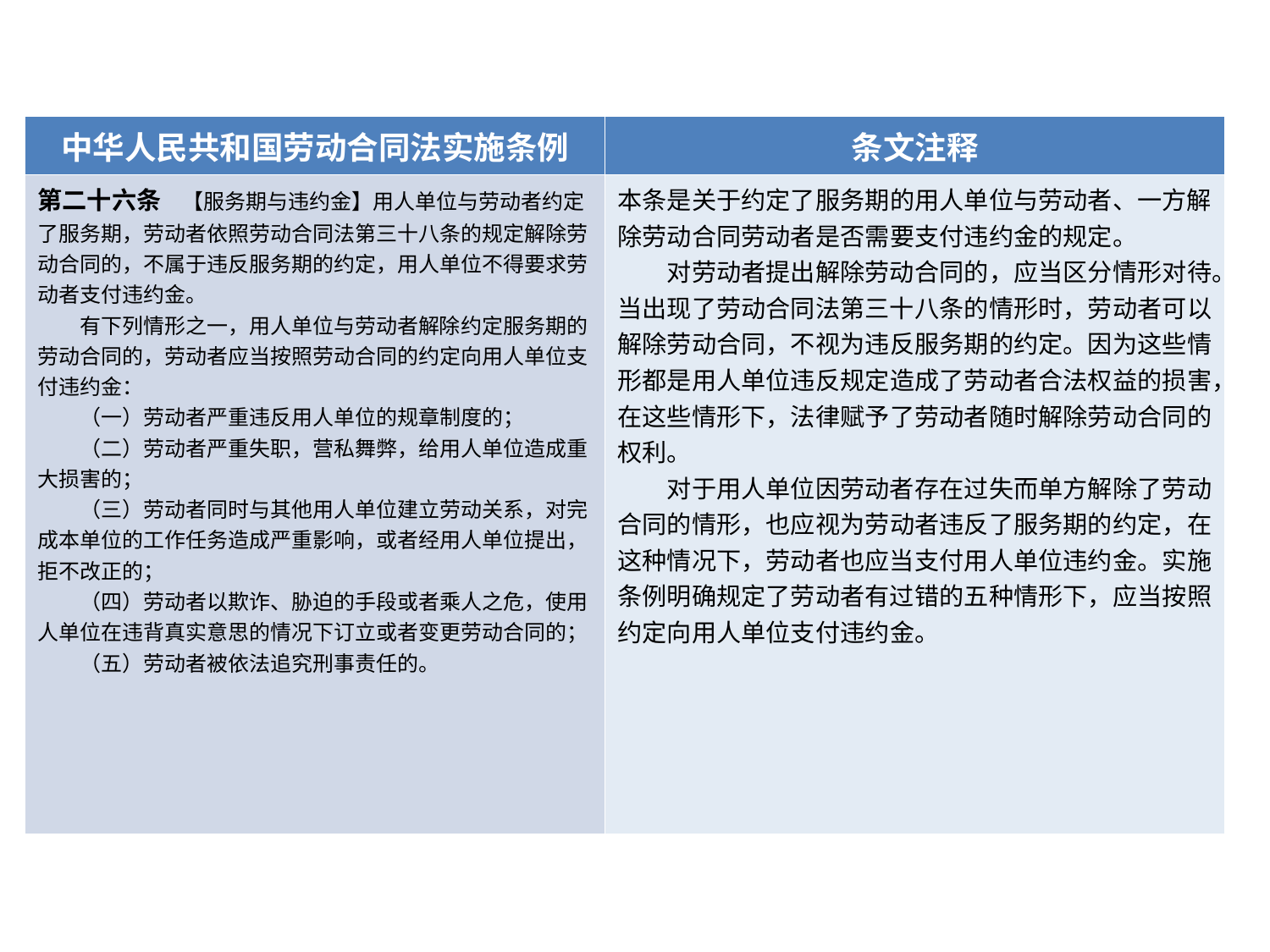

| 中华人民共和国劳动合同法实施条例 | 条文注释 |
| --- | --- |
| 第二十六条　【服务期与违约金】用人单位与劳动者约定了服务期，劳动者依照劳动合同法第三十八条的规定解除劳动合同的，不属于违反服务期的约定，用人单位不得要求劳动者支付违约金。 　　有下列情形之一，用人单位与劳动者解除约定服务期的劳动合同的，劳动者应当按照劳动合同的约定向用人单位支付违约金： 　　（一）劳动者严重违反用人单位的规章制度的； 　　（二）劳动者严重失职，营私舞弊，给用人单位造成重大损害的； 　　（三）劳动者同时与其他用人单位建立劳动关系，对完成本单位的工作任务造成严重影响，或者经用人单位提出，拒不改正的； 　　（四）劳动者以欺诈、胁迫的手段或者乘人之危，使用人单位在违背真实意思的情况下订立或者变更劳动合同的； 　　（五）劳动者被依法追究刑事责任的。 | 本条是关于约定了服务期的用人单位与劳动者、一方解除劳动合同劳动者是否需要支付违约金的规定。 　　对劳动者提出解除劳动合同的，应当区分情形对待。当出现了劳动合同法第三十八条的情形时，劳动者可以解除劳动合同，不视为违反服务期的约定。因为这些情形都是用人单位违反规定造成了劳动者合法权益的损害，在这些情形下，法律赋予了劳动者随时解除劳动合同的权利。 　　对于用人单位因劳动者存在过失而单方解除了劳动合同的情形，也应视为劳动者违反了服务期的约定，在这种情况下，劳动者也应当支付用人单位违约金。实施条例明确规定了劳动者有过错的五种情形下，应当按照约定向用人单位支付违约金。 |